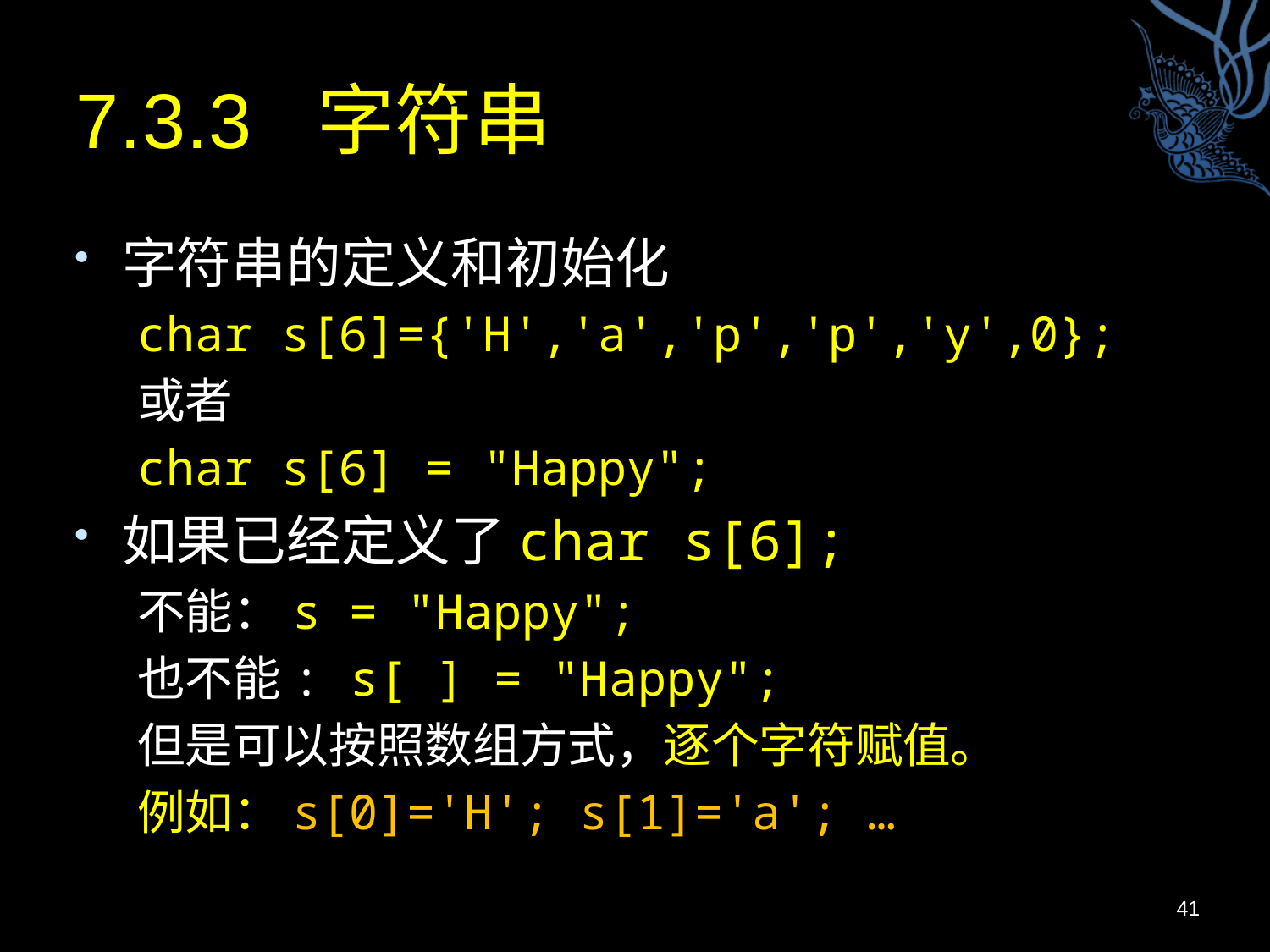

# 7.3.3  字符串
字符串的定义和初始化
char s[6]={'H','a','p','p','y',0};
或者
char s[6] = "Happy";
如果已经定义了char s[6];
不能：s = "Happy";
也不能: s[ ] = "Happy";
但是可以按照数组方式，逐个字符赋值。
例如：s[0]='H'; s[1]='a'; …

41